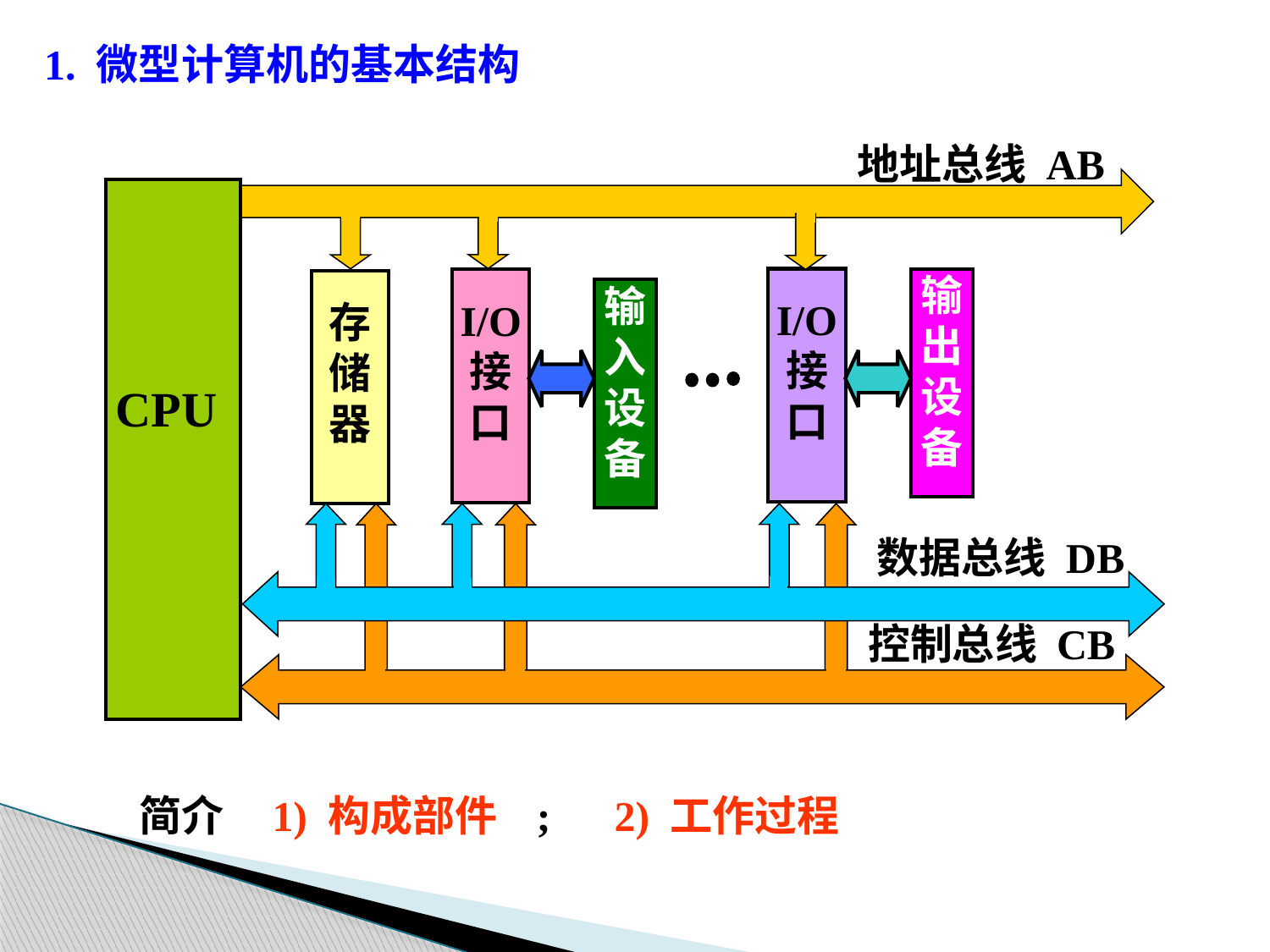

1. 微型计算机的基本结构
地址总线 AB

CPU

I/O
接
口
输
出
设
备
I/O
接
口
存
储
器
输
入
设
备

数据总线 DB

控制总线 CB

简介    1) 构成部件   ;      2) 工作过程